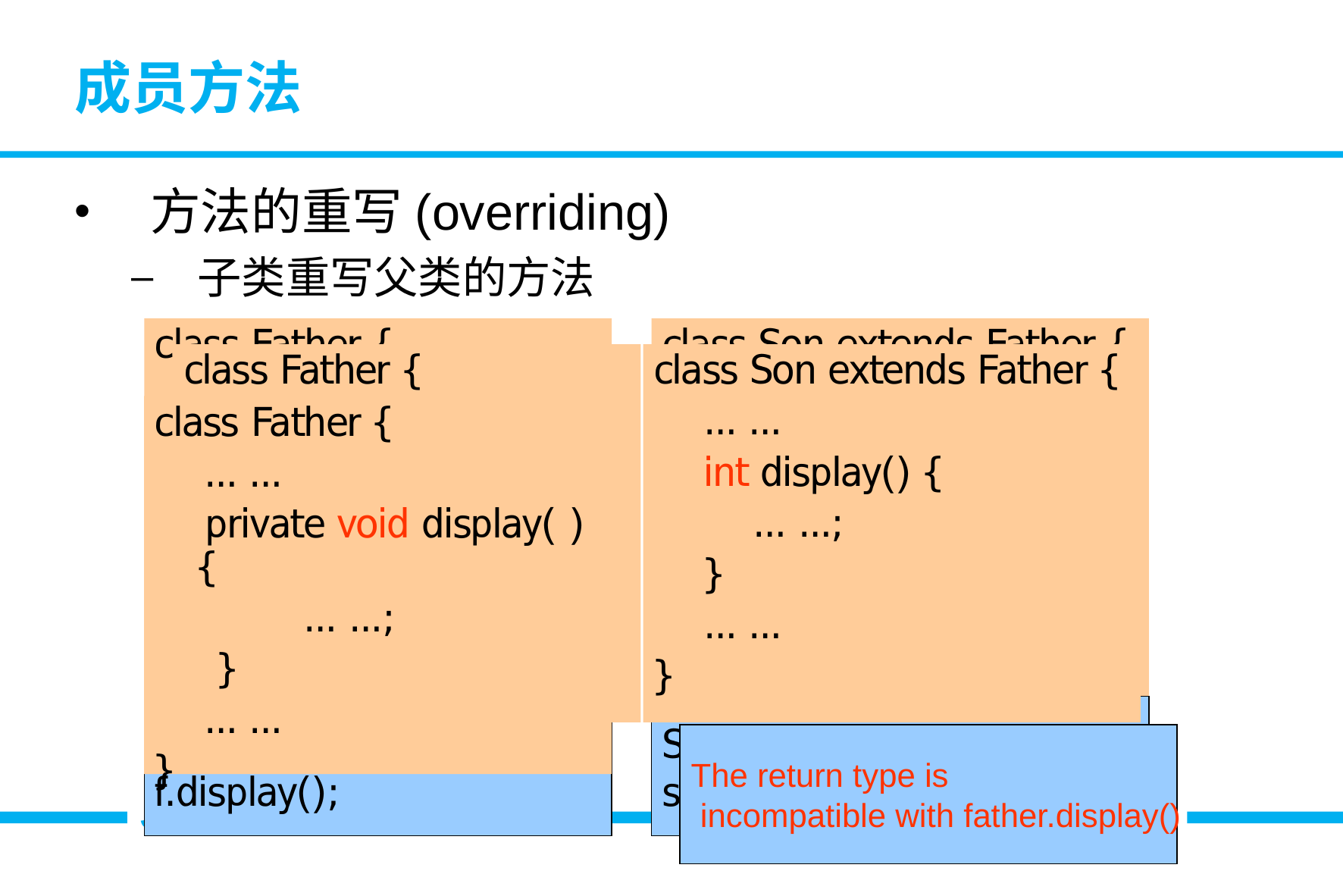

# 成员方法
方法的重写(overriding)
子类重写父类的方法
class Father {
    … …
    void display( ) {
            … …;
     }
    … …
}
class Son extends Father {
    … …
    void display() {
        … …;
    }
    … …
}
class Father {
    … …
    void display( ) {
            … …;
     }
    … …
}
class Son extends Father {
    … …
    int display() {
        … …;
    }
    … …
}
class Father {
    … …
    private void display( ) {
            … …;
     }
    … …
}
Father f = new Father();
f.display();
Son s = new Son();
s.display();
The return type is
 incompatible with father.display()
56